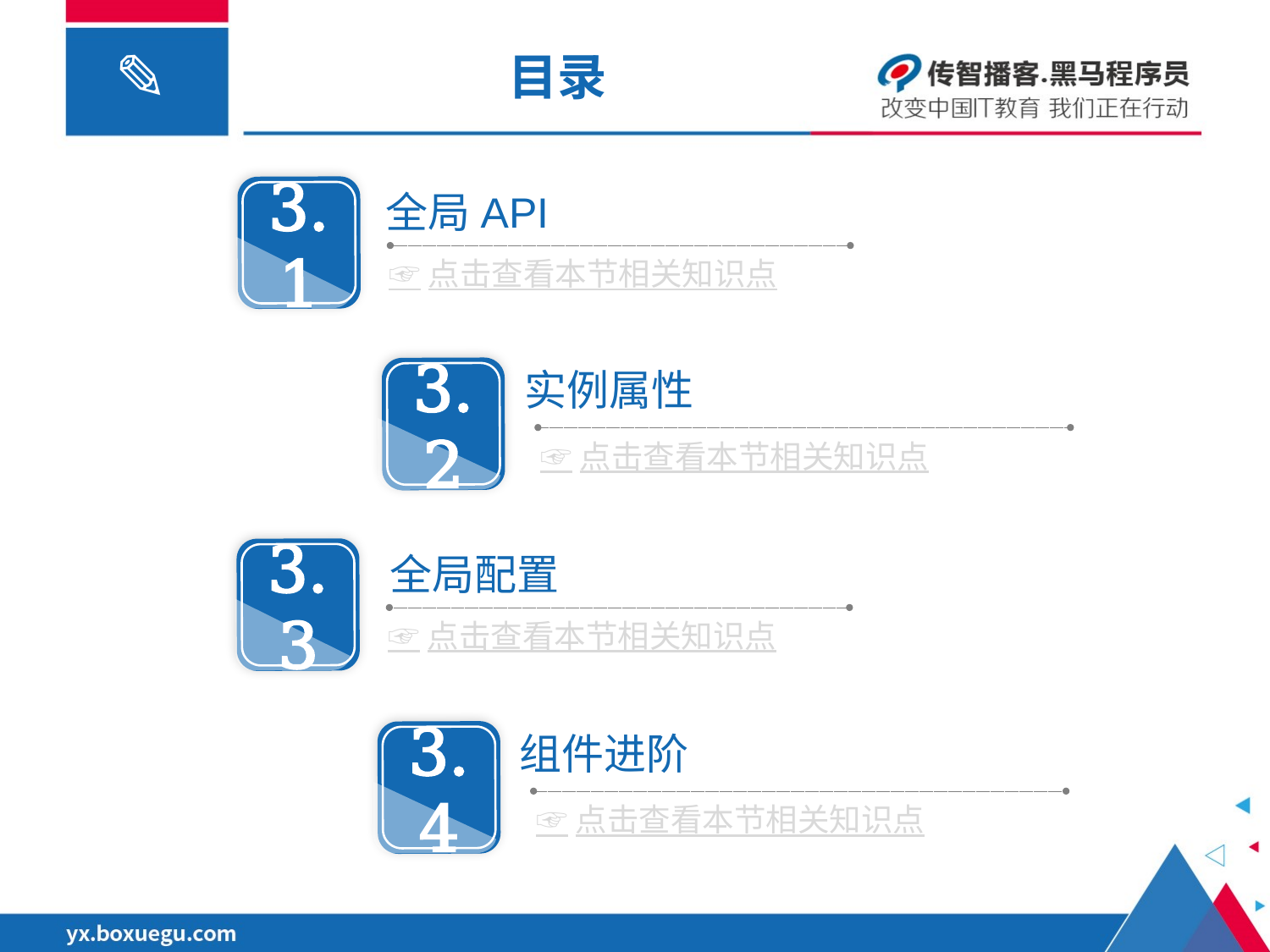

# 目录
3.1

全局API
☞点击查看本节相关知识点
3.2

实例属性
☞点击查看本节相关知识点
3.3

全局配置
☞点击查看本节相关知识点
3.4

组件进阶
☞点击查看本节相关知识点